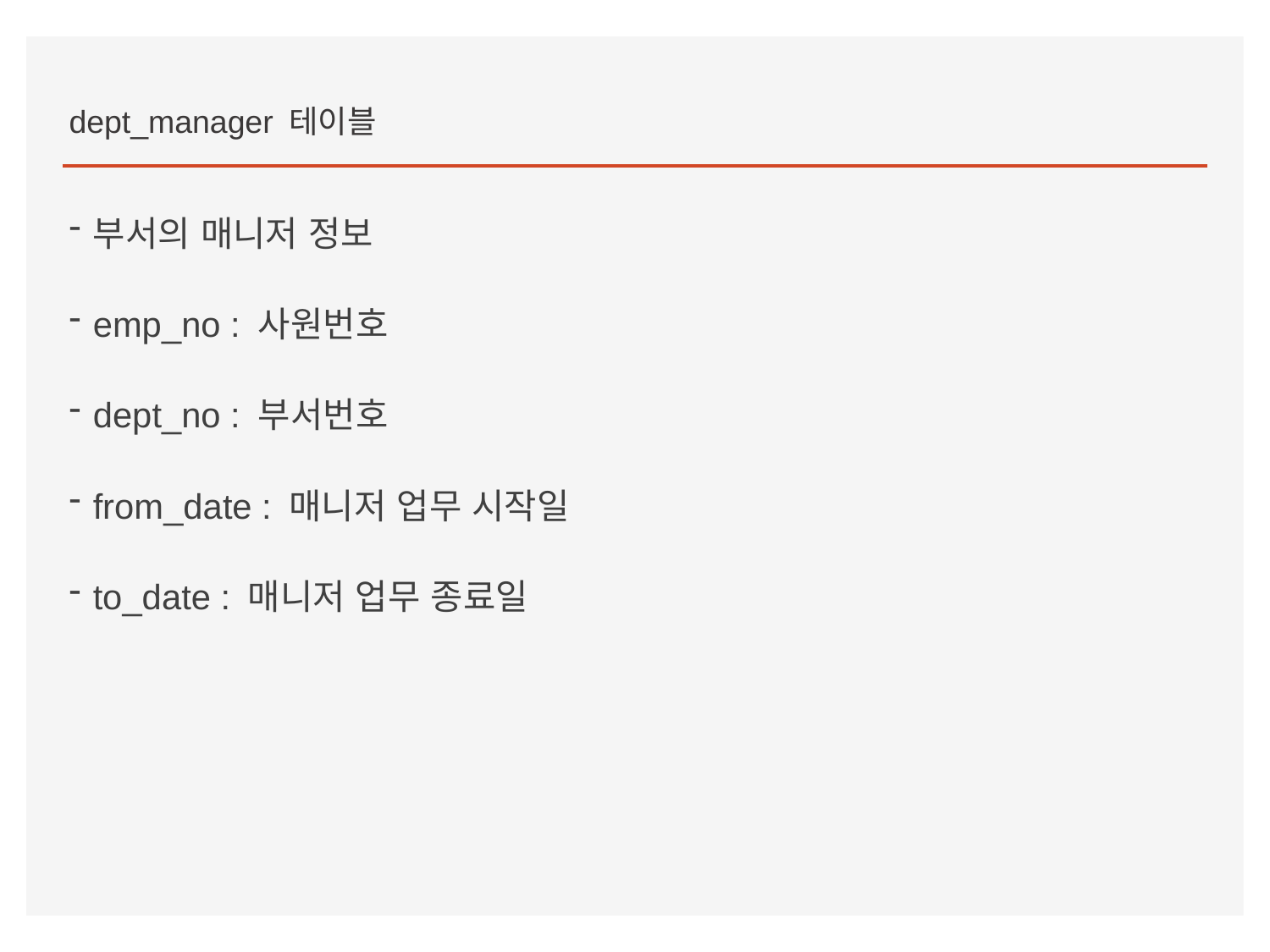

dept_manager 테이블
부서의 매니저 정보
emp_no : 사원번호
dept_no : 부서번호
from_date : 매니저 업무 시작일
to_date : 매니저 업무 종료일